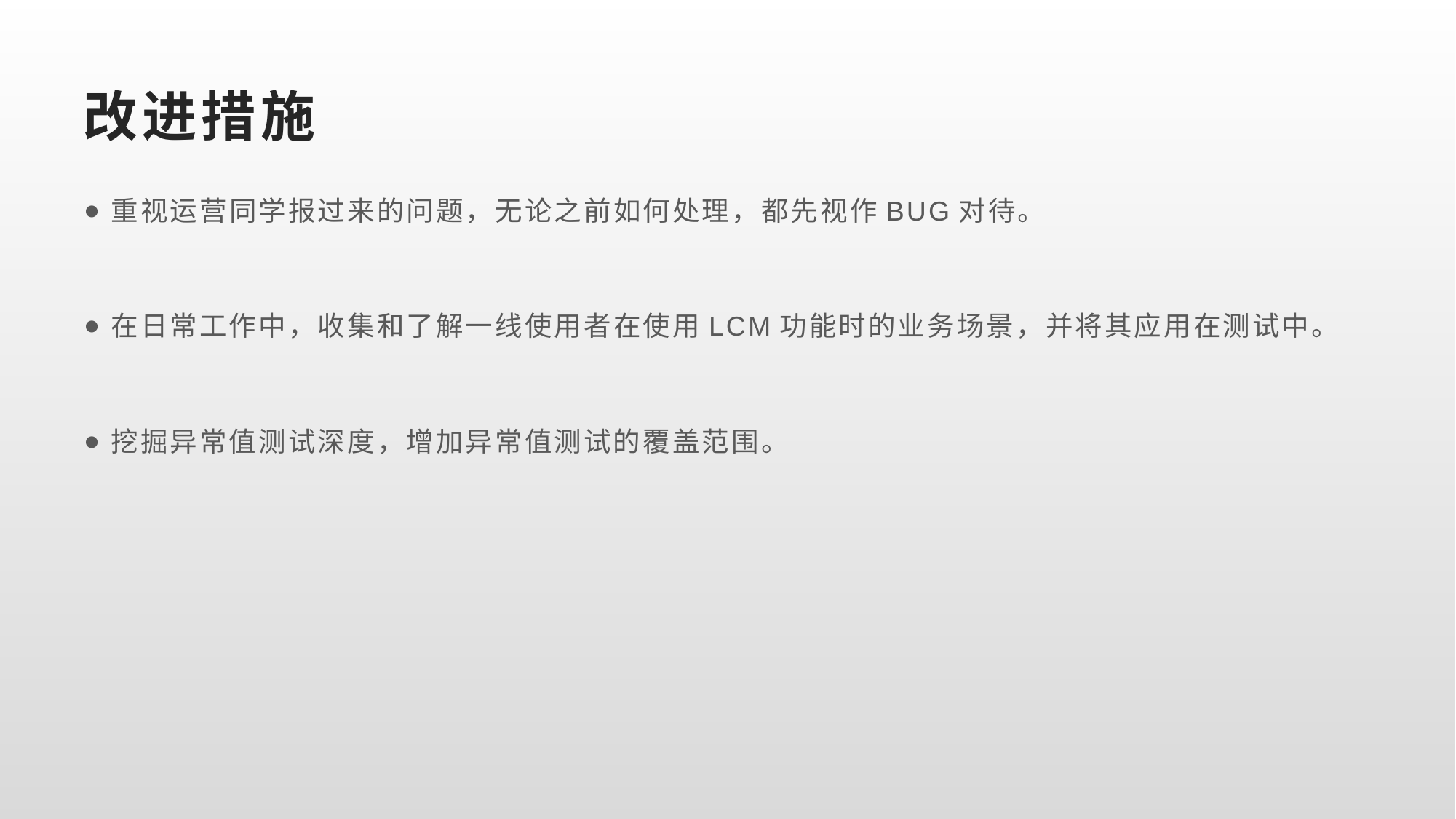

# 改进措施
重视运营同学报过来的问题，无论之前如何处理，都先视作BUG对待。

在日常工作中，收集和了解一线使用者在使用LCM功能时的业务场景，并将其应用在测试中。

挖掘异常值测试深度，增加异常值测试的覆盖范围。